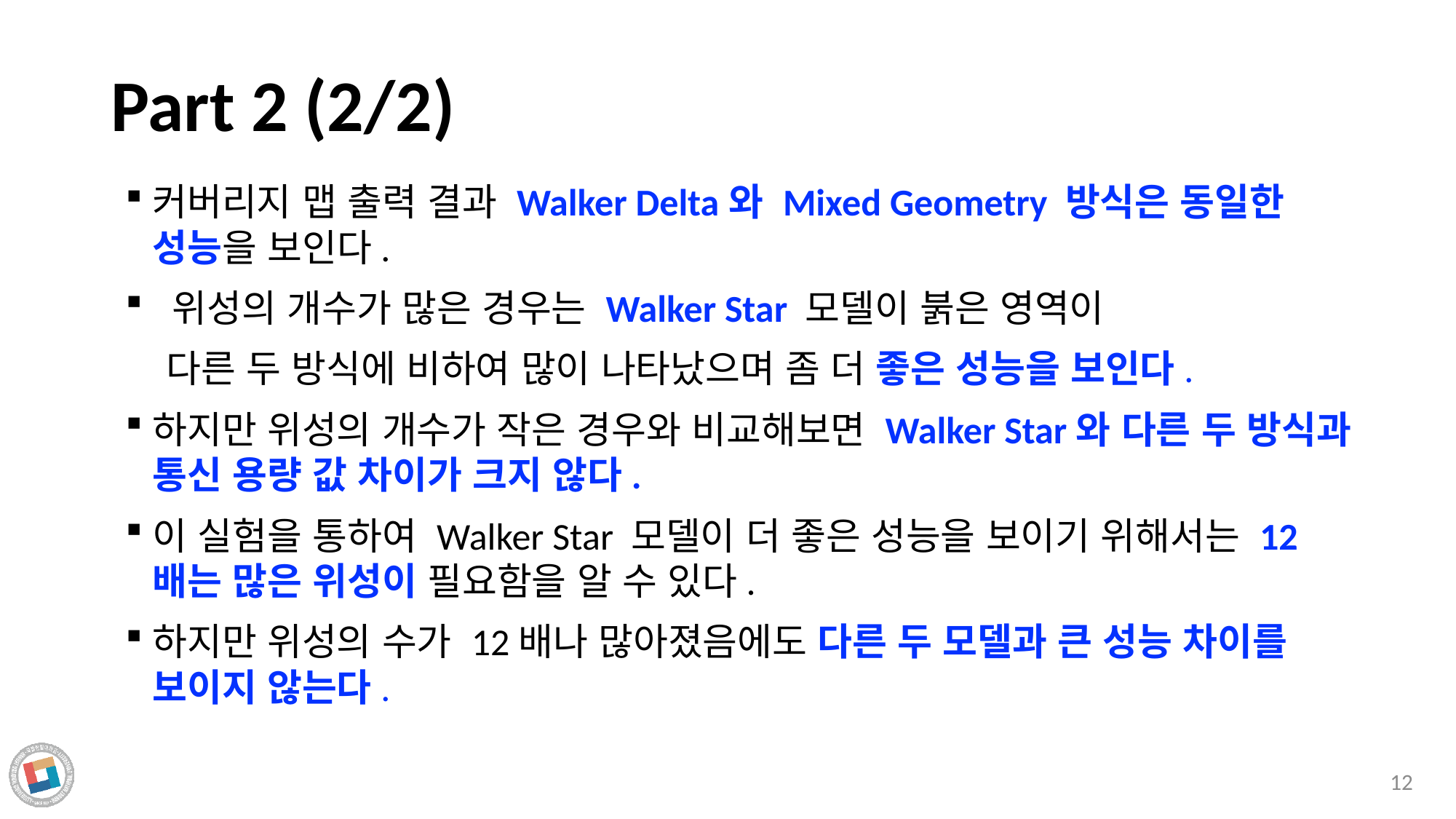

# Part 2 (2/2)
커버리지 맵 출력 결과 Walker Delta와 Mixed Geometry 방식은 동일한 성능을 보인다.
 위성의 개수가 많은 경우는 Walker Star 모델이 붉은 영역이
   다른 두 방식에 비하여 많이 나타났으며 좀 더 좋은 성능을 보인다.
하지만 위성의 개수가 작은 경우와 비교해보면 Walker Star와 다른 두 방식과 통신 용량 값 차이가 크지 않다.
이 실험을 통하여 Walker Star 모델이 더 좋은 성능을 보이기 위해서는 12배는 많은 위성이 필요함을 알 수 있다.
하지만 위성의 수가 12배나 많아졌음에도 다른 두 모델과 큰 성능 차이를 보이지 않는다.